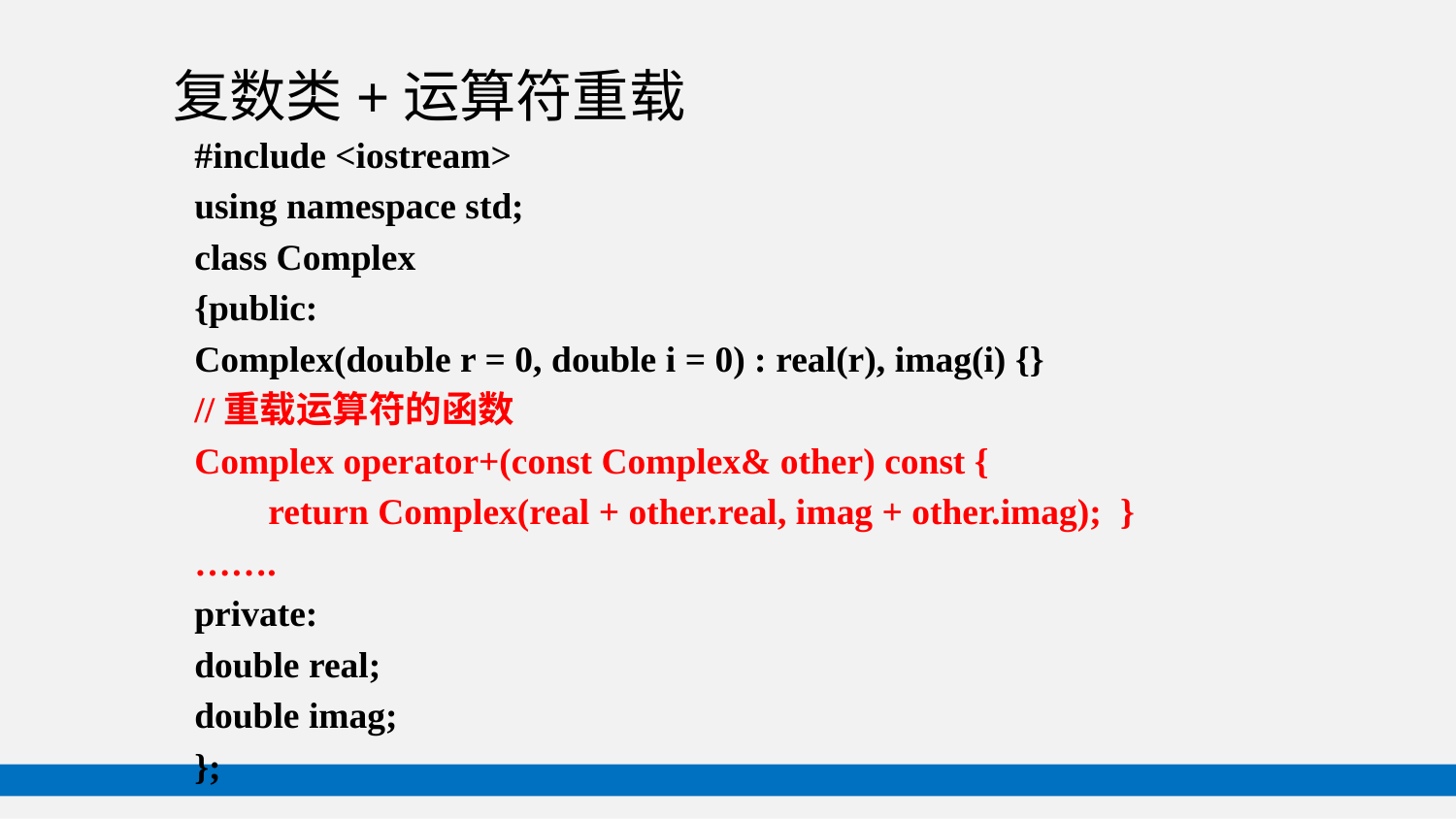

复数类+运算符重载
#include <iostream>
using namespace std;
class Complex
{public:
Complex(double r = 0, double i = 0) : real(r), imag(i) {}
//重载运算符的函数
Complex operator+(const Complex& other) const {
        return Complex(real + other.real, imag + other.imag);  }
…….
private:
double real;
double imag;
};